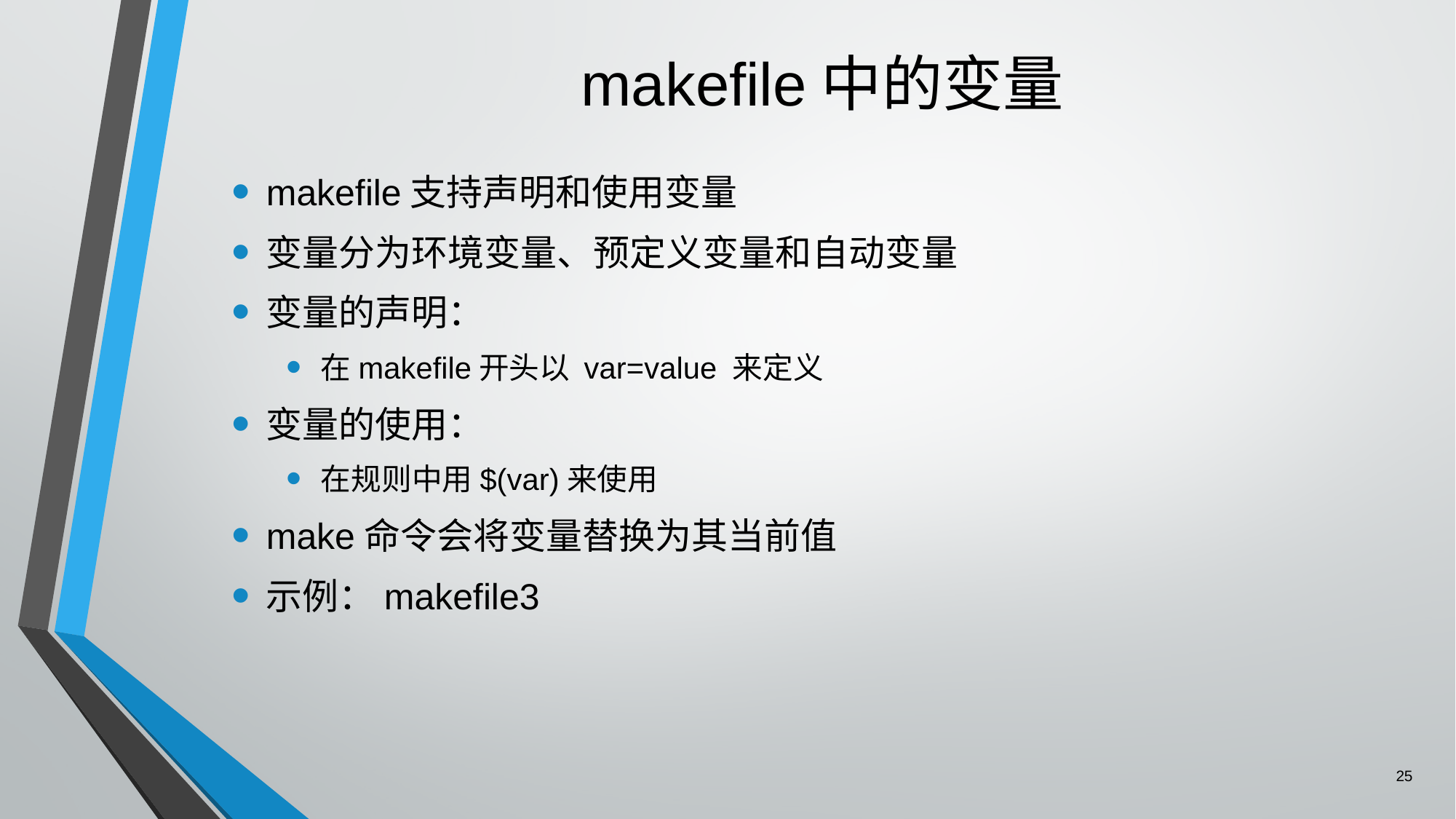

# makefile中的变量
makefile支持声明和使用变量
变量分为环境变量、预定义变量和自动变量
变量的声明：
在makefile开头以 var=value 来定义
变量的使用：
在规则中用$(var)来使用
make命令会将变量替换为其当前值
示例：makefile3
25